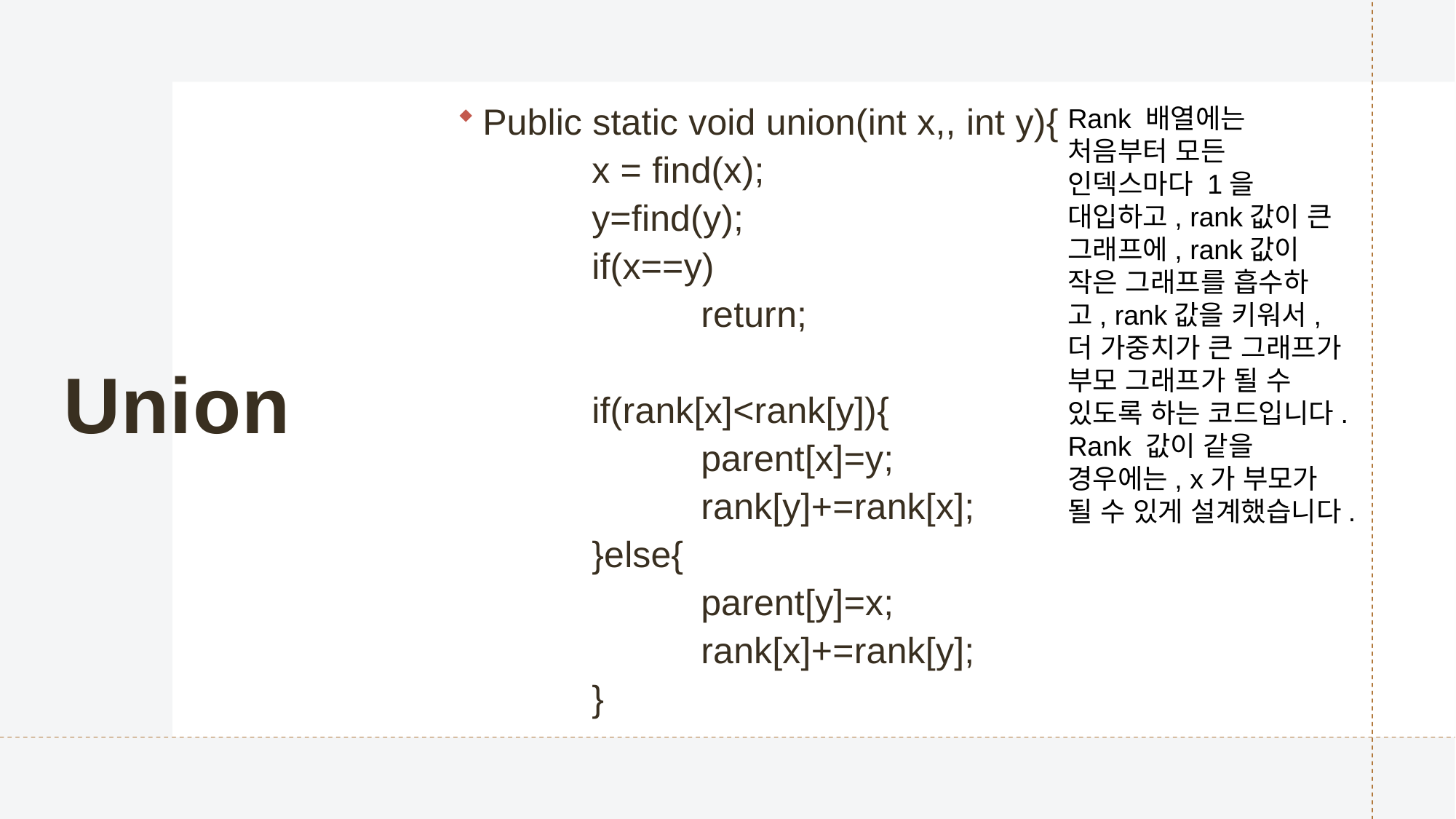

Public static void union(int x,, int y){
	x = find(x);
	y=find(y);
	if(x==y)
		return;
	if(rank[x]<rank[y]){
		parent[x]=y;
		rank[y]+=rank[x];
	}else{
		parent[y]=x;
		rank[x]+=rank[y];
	}

Rank 배열에는 처음부터 모든 인덱스마다 1을 대입하고, rank값이 큰 그래프에, rank값이 작은 그래프를 흡수하고, rank값을 키워서, 더 가중치가 큰 그래프가 부모 그래프가 될 수 있도록 하는 코드입니다.
Rank 값이 같을 경우에는, x가 부모가 될 수 있게 설계했습니다.
# Union